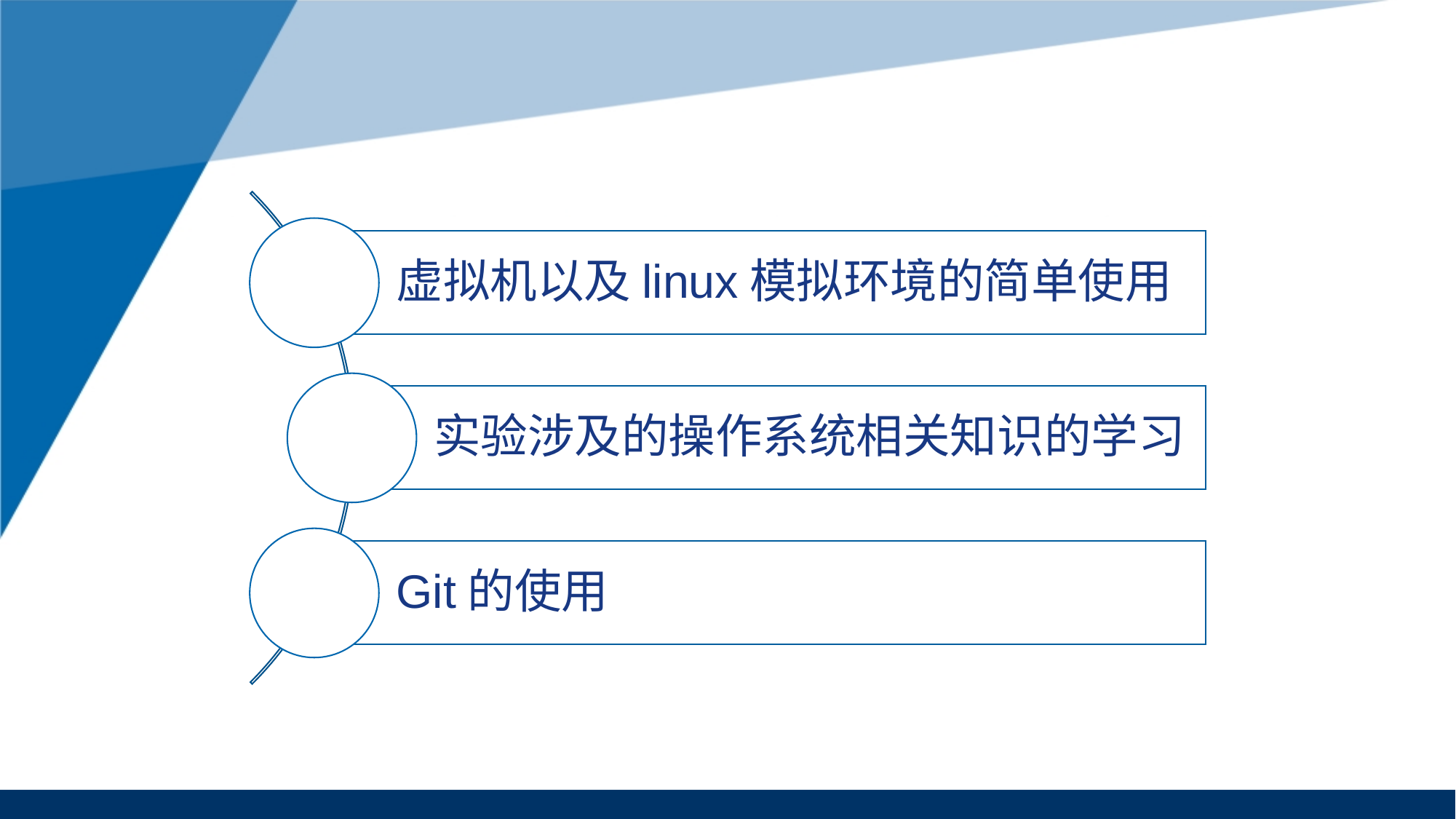

虚拟机以及linux模拟环境的简单使用
实验涉及的操作系统相关知识的学习
Git的使用